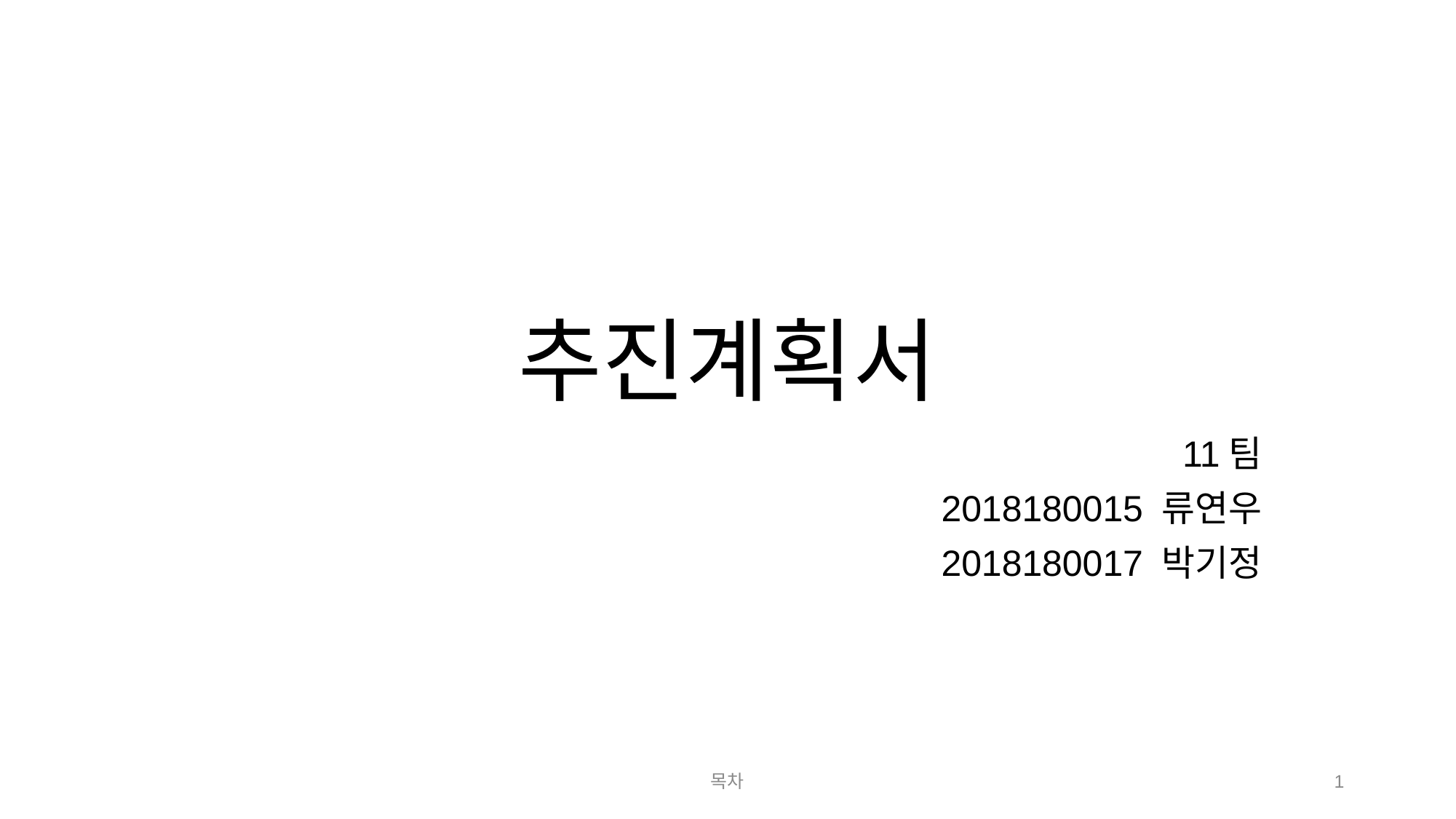

# 추진계획서
11팀
2018180015 류연우
2018180017 박기정

목차
1